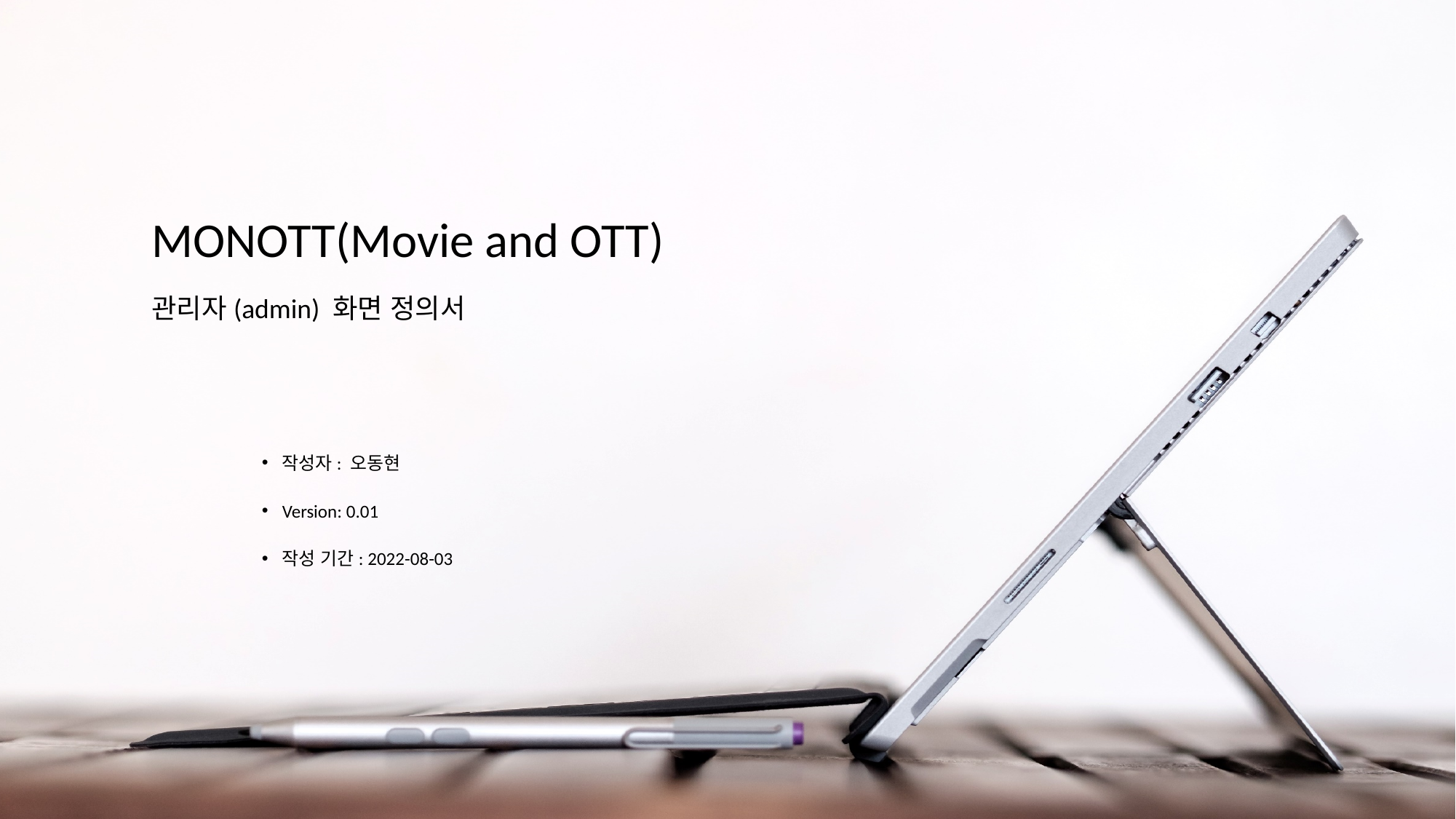

# MONOTT(Movie and OTT)
관리자(admin) 화면 정의서
작성자: 오동현
Version: 0.01
작성 기간: 2022-08-03